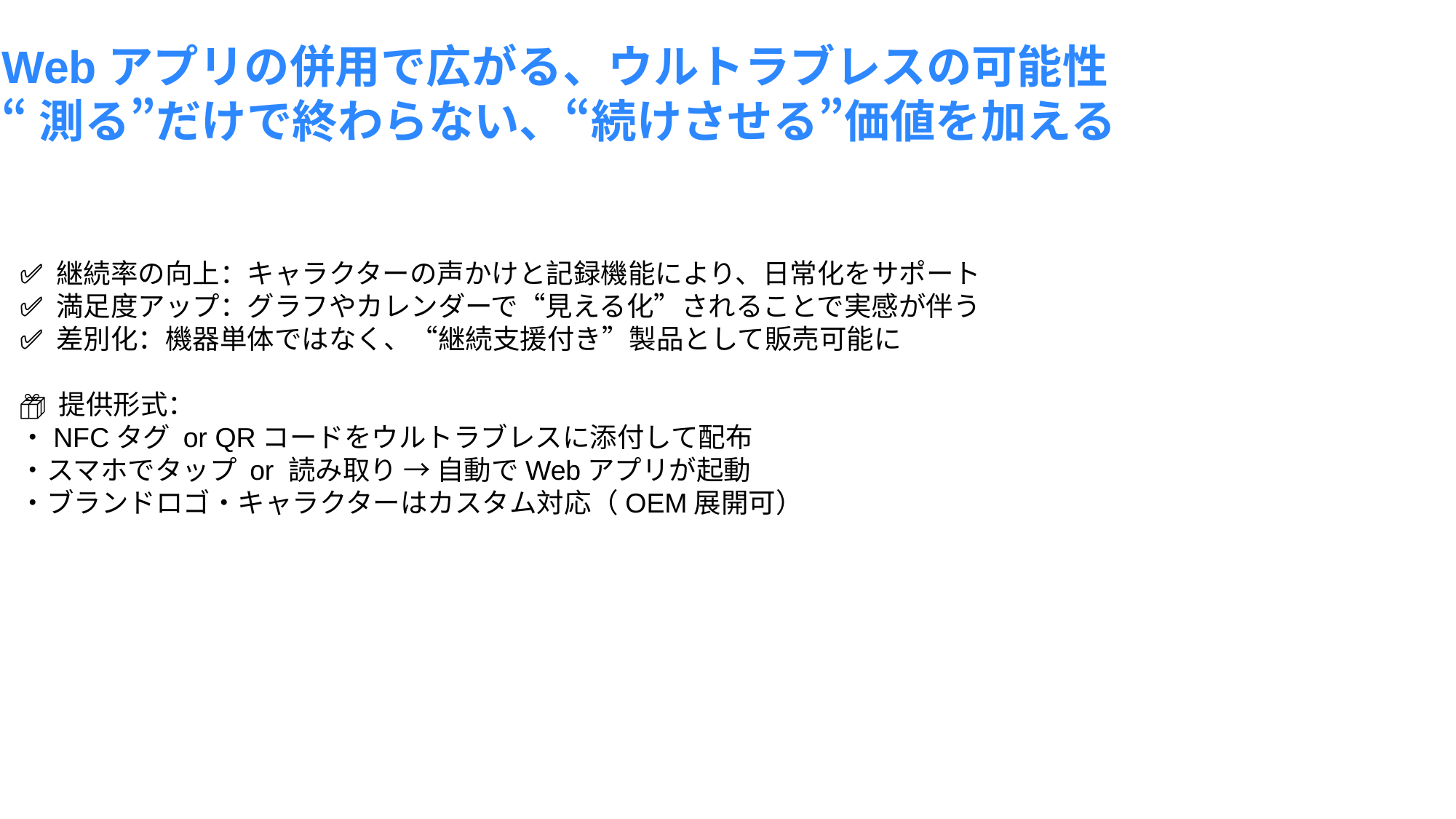

Webアプリの併用で広がる、ウルトラブレスの可能性
“測る”だけで終わらない、“続けさせる”価値を加える

✅ 継続率の向上：キャラクターの声かけと記録機能により、日常化をサポート
✅ 満足度アップ：グラフやカレンダーで“見える化”されることで実感が伴う
✅ 差別化：機器単体ではなく、“継続支援付き”製品として販売可能に

📦 提供形式：
・NFCタグ or QRコードをウルトラブレスに添付して配布
・スマホでタップ or 読み取り → 自動でWebアプリが起動
・ブランドロゴ・キャラクターはカスタム対応（OEM展開可）